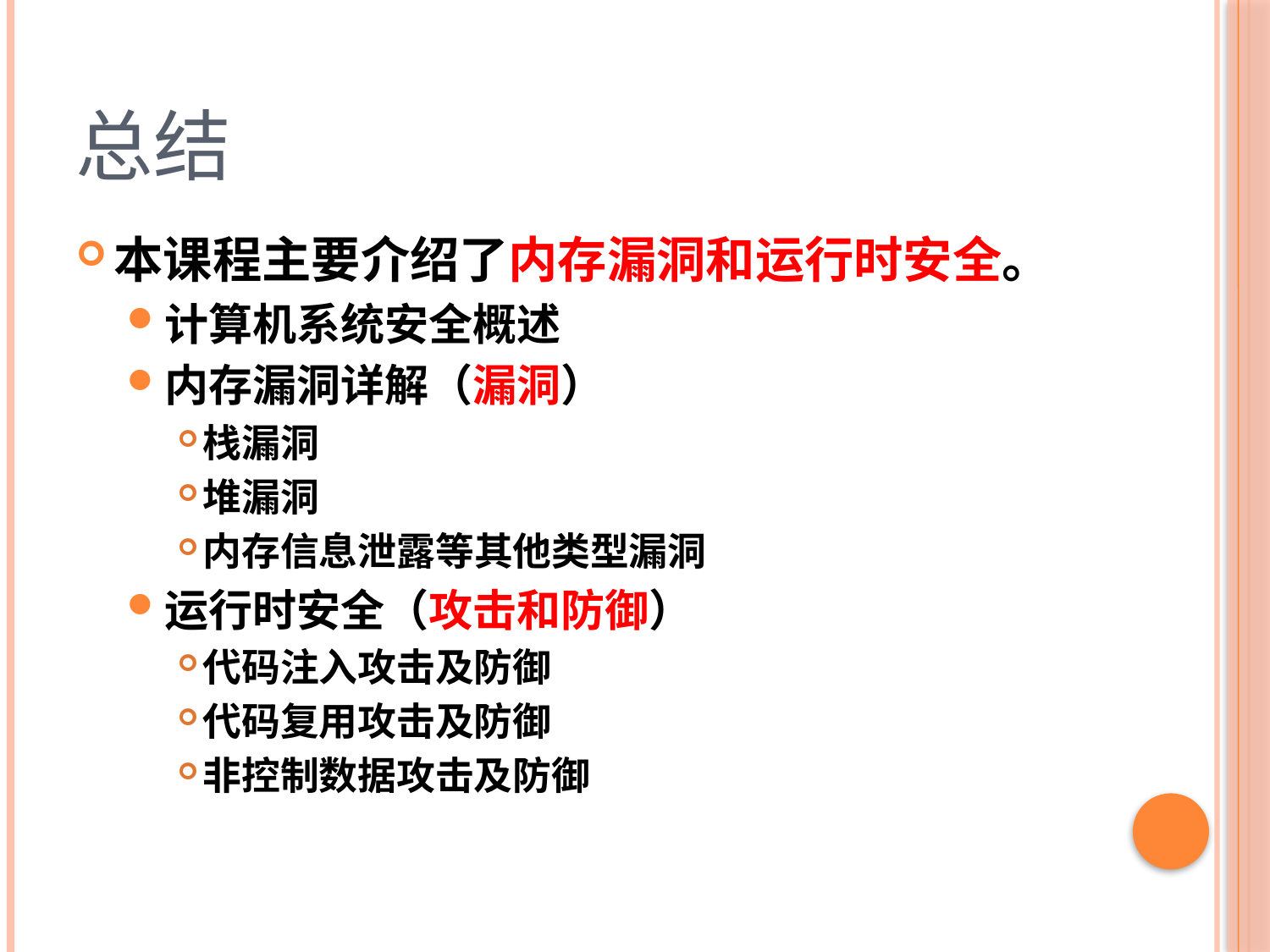

# 总结
本课程主要介绍了内存漏洞和运行时安全。
计算机系统安全概述
内存漏洞详解（漏洞）
栈漏洞
堆漏洞
内存信息泄露等其他类型漏洞
运行时安全（攻击和防御）
代码注入攻击及防御
代码复用攻击及防御
非控制数据攻击及防御